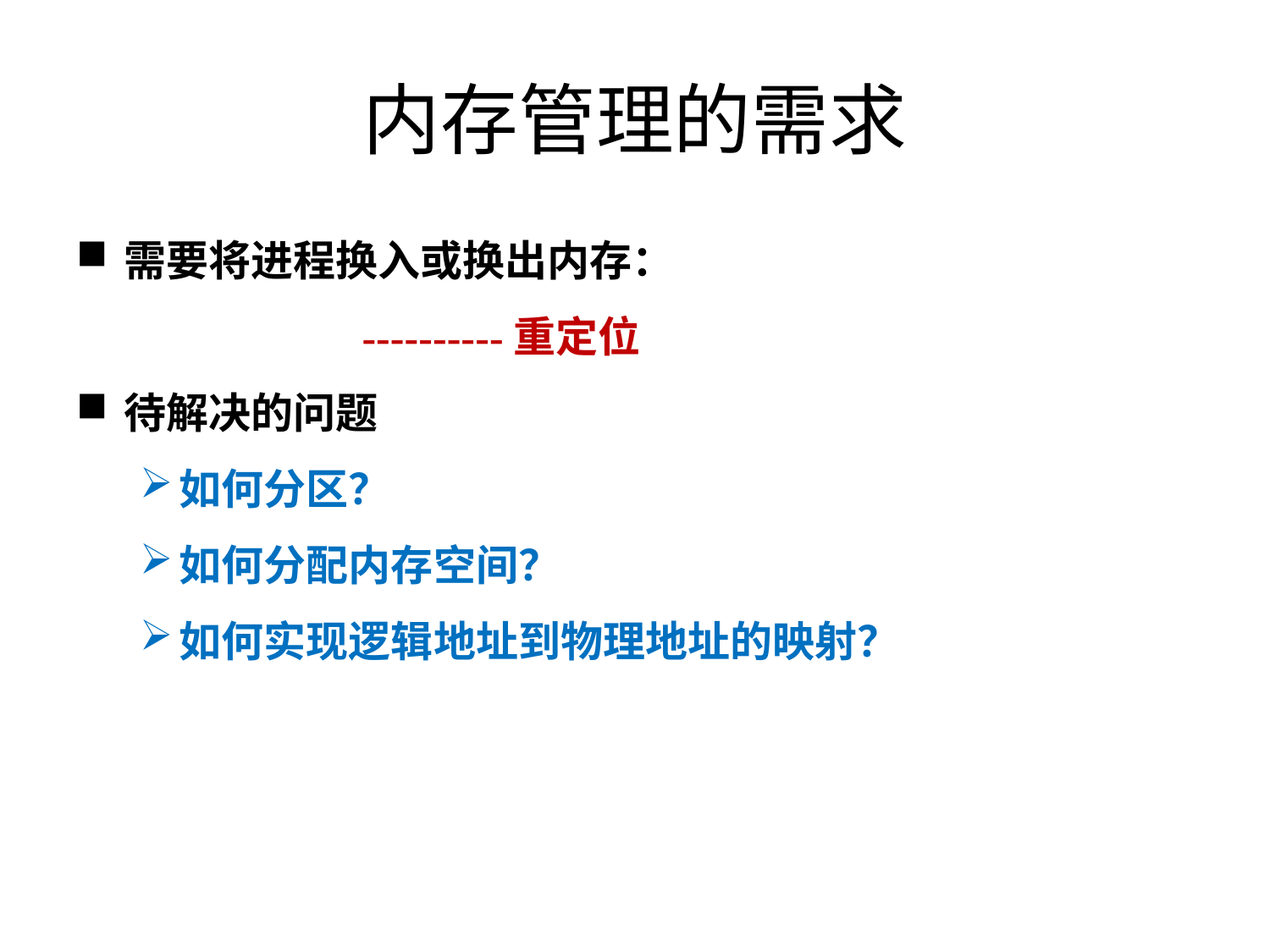

# 内存管理的需求
需要将进程换入或换出内存：
                           ----------重定位
待解决的问题
如何分区？
如何分配内存空间？
如何实现逻辑地址到物理地址的映射？